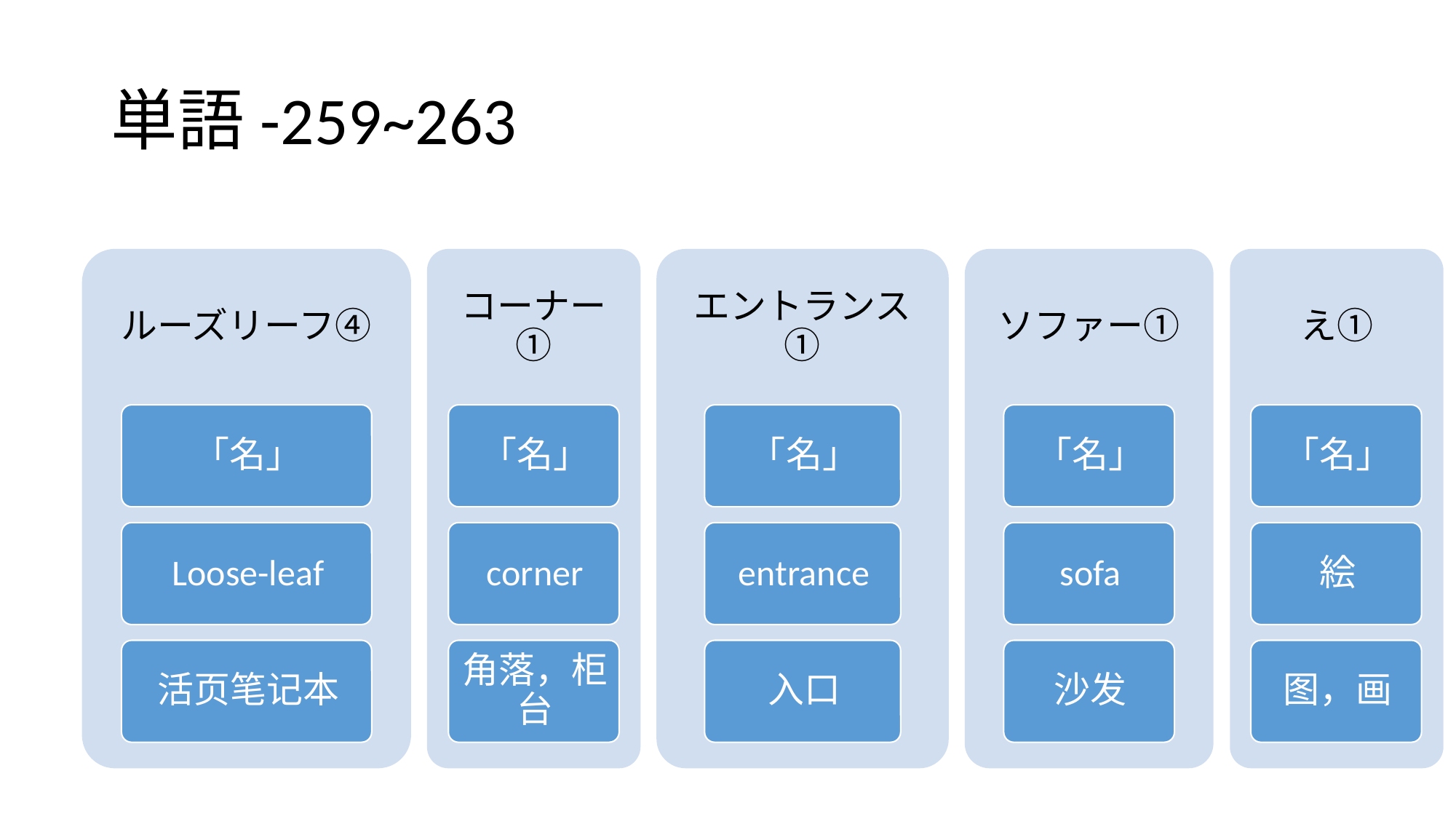

# 単語-259~263
ルーズリーフ④
「名」
Loose-leaf
活页笔记本
コーナー①
「名」
corner
角落，柜台
エントランス①
「名」
entrance
入口
ソファー①
「名」
sofa
沙发
え①
「名」
絵
图，画